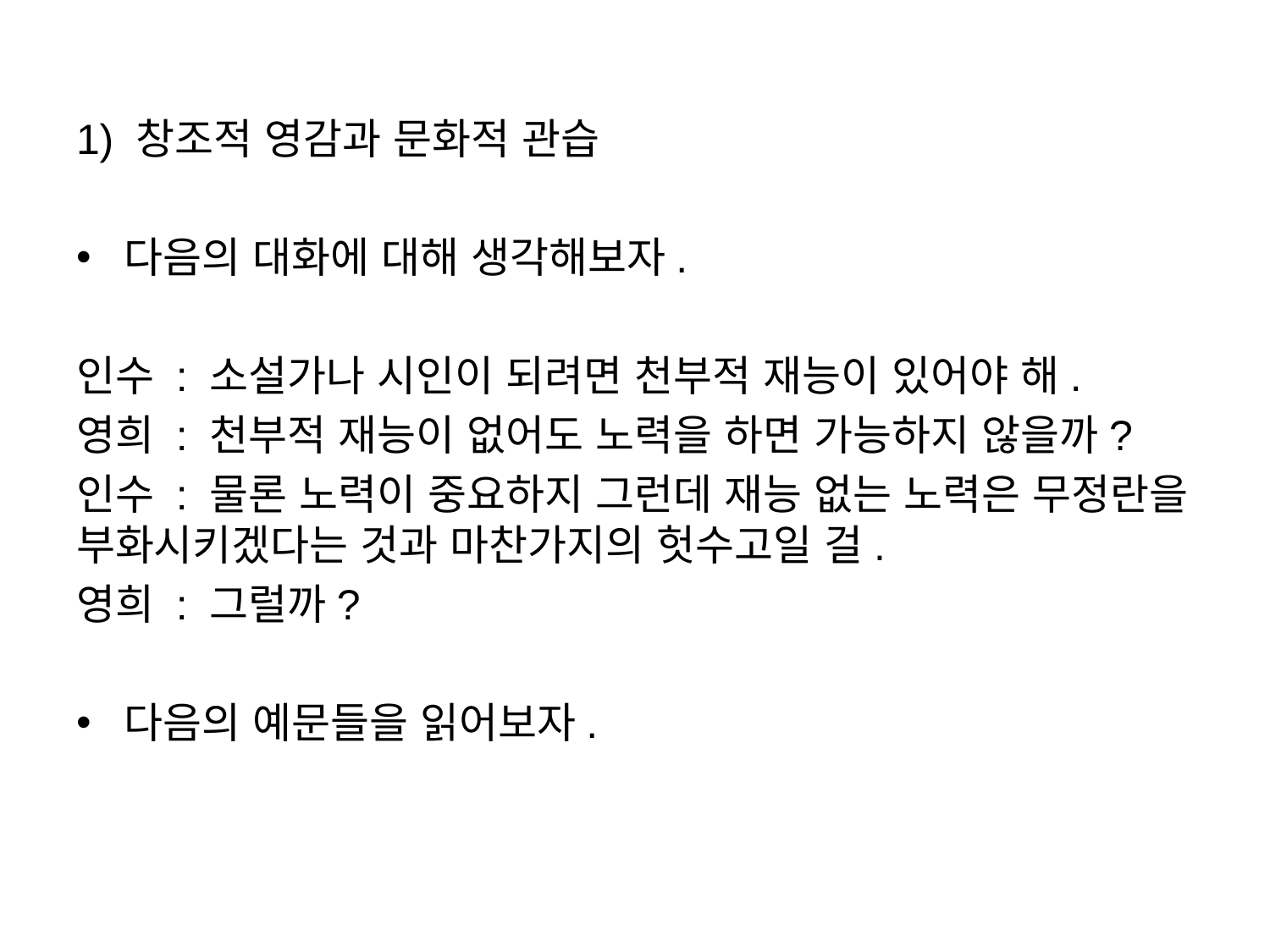

1) 창조적 영감과 문화적 관습

다음의 대화에 대해 생각해보자.

인수 : 소설가나 시인이 되려면 천부적 재능이 있어야 해.
영희 : 천부적 재능이 없어도 노력을 하면 가능하지 않을까?
인수 : 물론 노력이 중요하지 그런데 재능 없는 노력은 무정란을 부화시키겠다는 것과 마찬가지의 헛수고일 걸.
영희 : 그럴까?

다음의 예문들을 읽어보자.